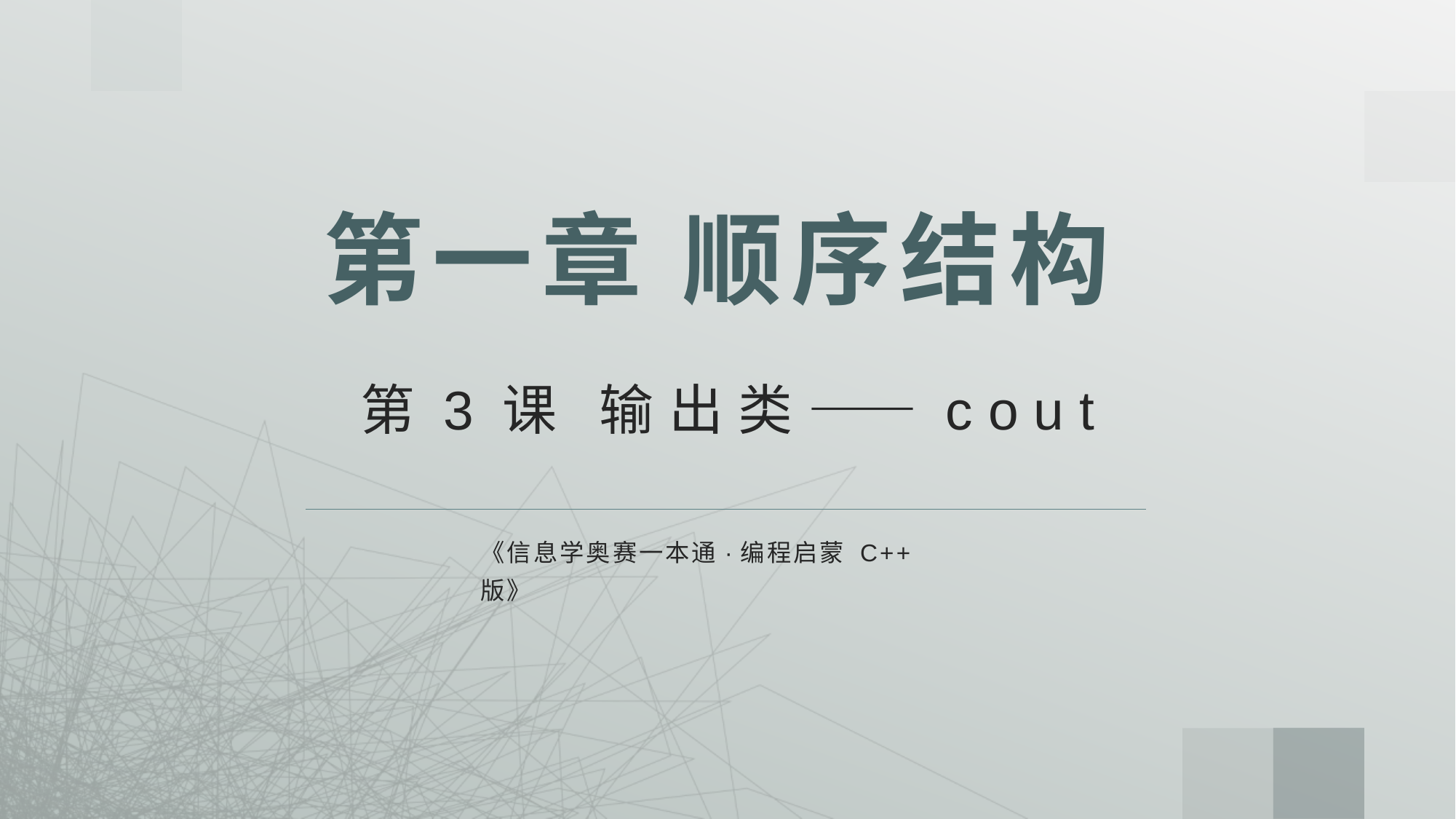

# 第一章 顺序结构
第3课 输出类——cout
《信息学奥赛一本通·编程启蒙 C++版》